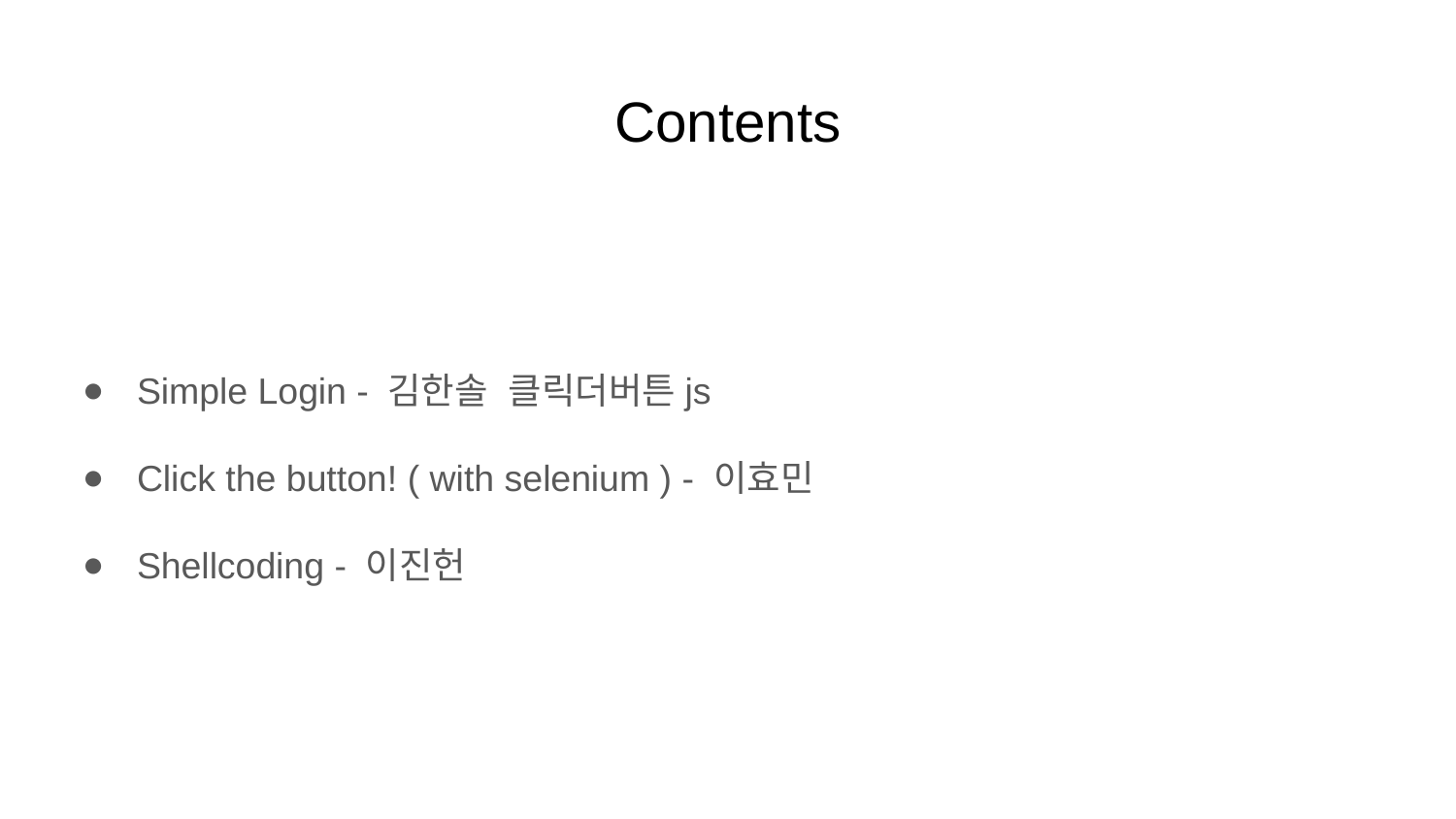

# Contents
Simple Login - 김한솔  클릭더버튼js
Click the button! ( with selenium ) - 이효민
Shellcoding - 이진헌